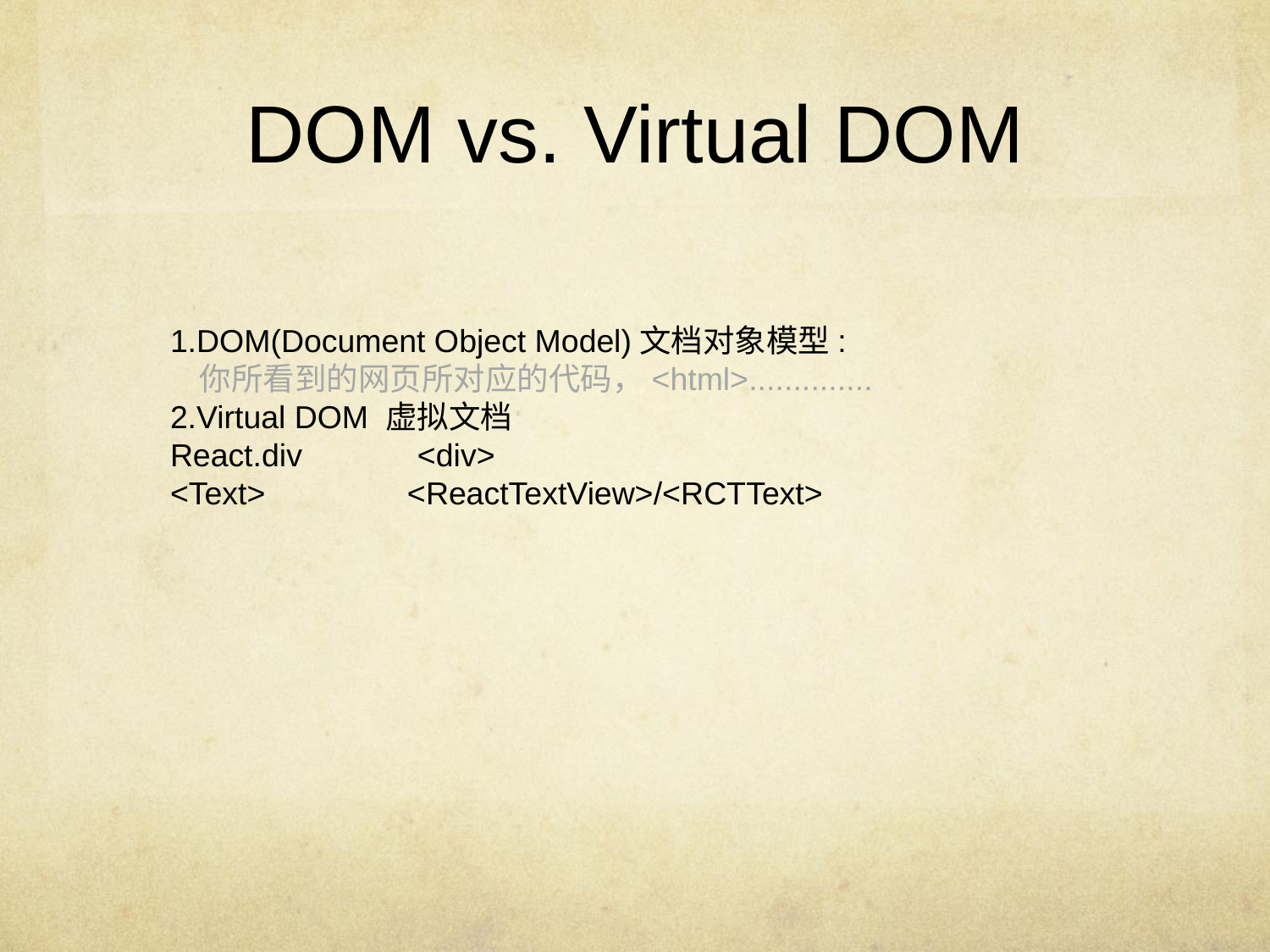

# DOM vs. Virtual DOM
1.DOM(Document Object Model)文档对象模型:
   你所看到的网页所对应的代码，<html>..............
2.Virtual DOM 虚拟文档
React.div             <div>
<Text>                <ReactTextView>/<RCTText>